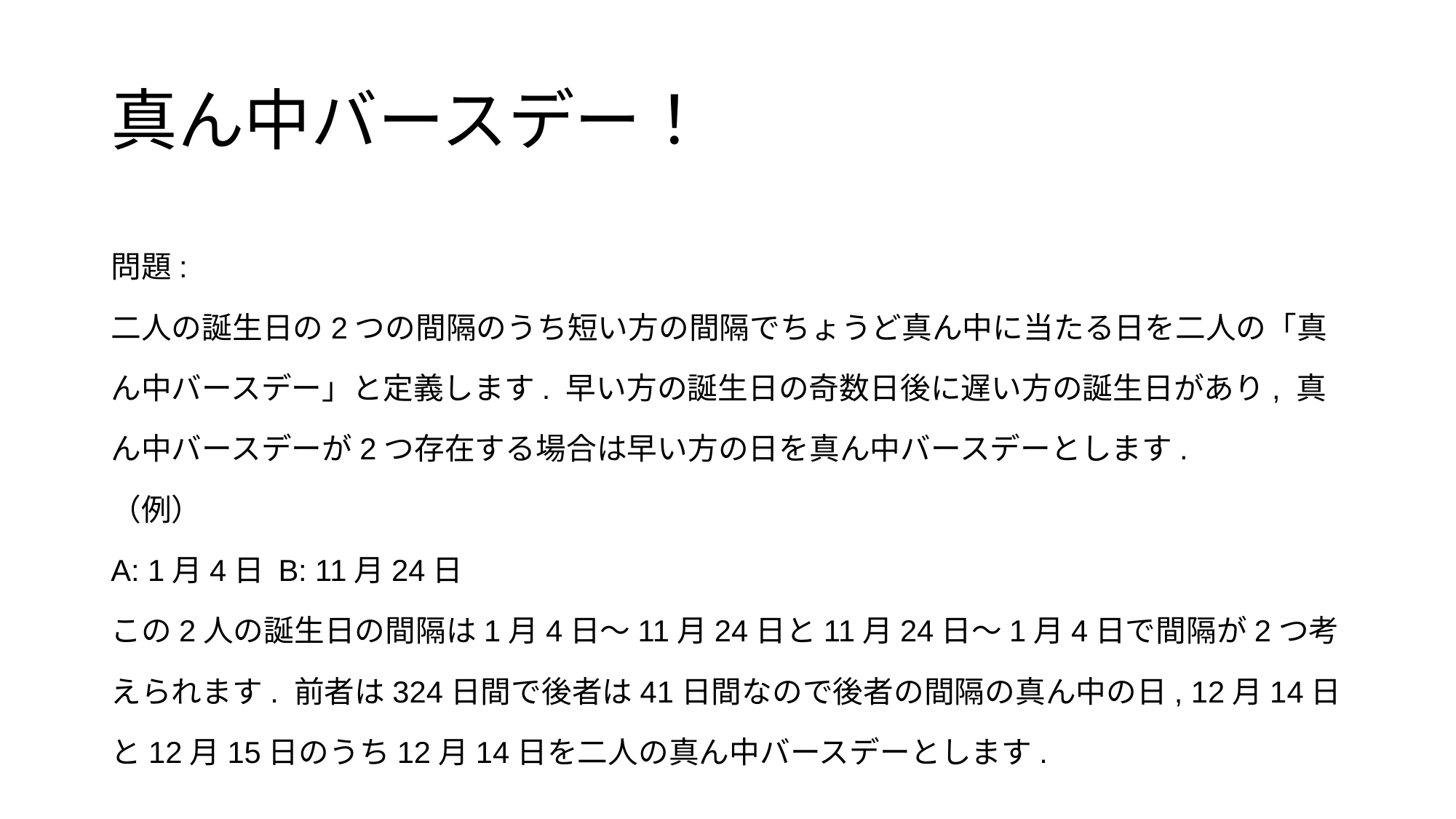

# 真ん中バースデー！
問題:
二人の誕生日の2つの間隔のうち短い方の間隔でちょうど真ん中に当たる日を二人の「真ん中バースデー」と定義します. 早い方の誕生日の奇数日後に遅い方の誕生日があり, 真ん中バースデーが2つ存在する場合は早い方の日を真ん中バースデーとします.
（例）
A: 1月4日 B: 11月24日
この2人の誕生日の間隔は1月4日～11月24日と11月24日～1月4日で間隔が2つ考えられます. 前者は324日間で後者は41日間なので後者の間隔の真ん中の日, 12月14日と12月15日のうち12月14日を二人の真ん中バースデーとします.